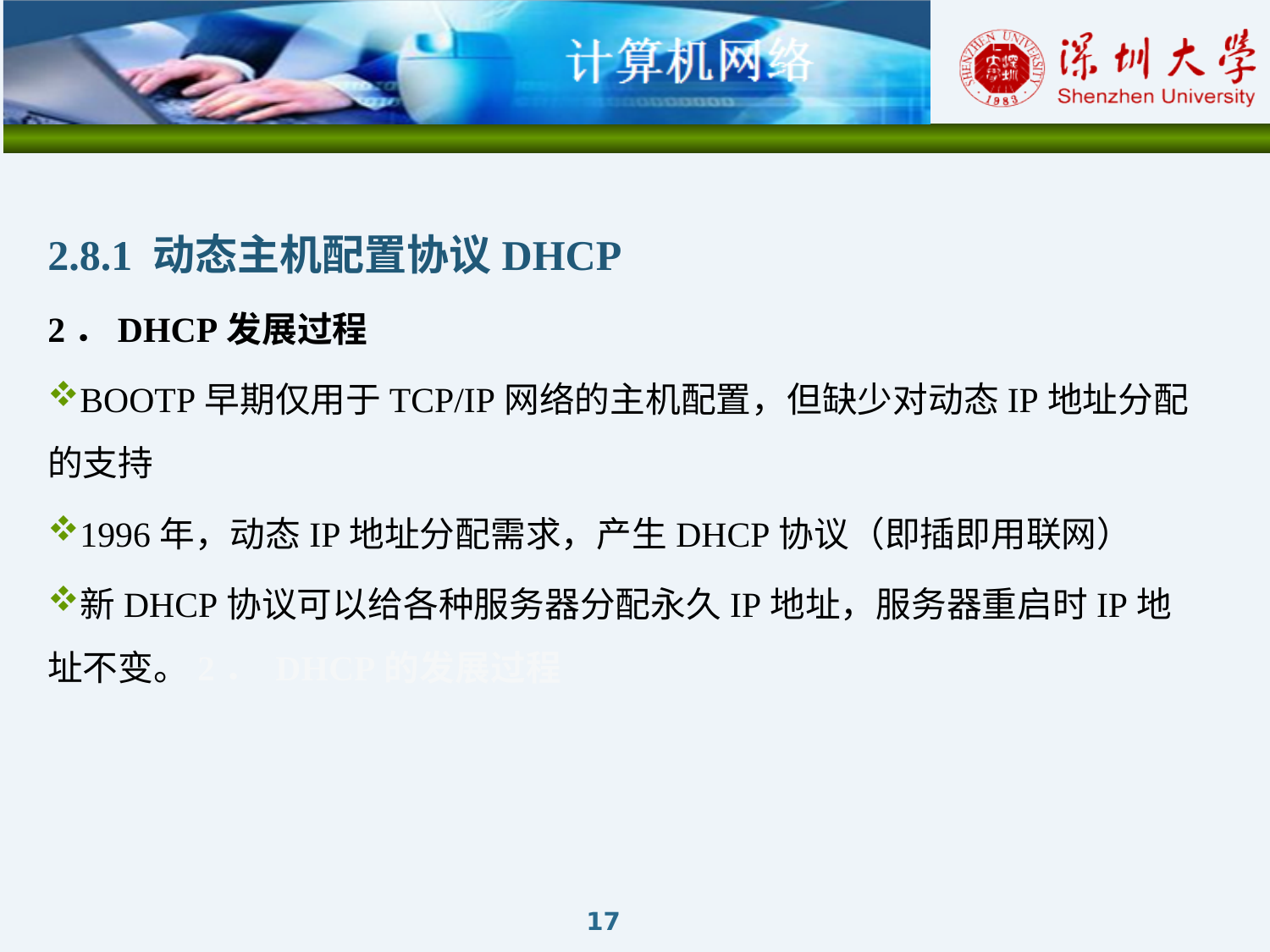

2.8.1 动态主机配置协议DHCP
2．DHCP发展过程
BOOTP早期仅用于TCP/IP网络的主机配置，但缺少对动态IP地址分配的支持
1996年，动态IP地址分配需求，产生DHCP协议（即插即用联网）
新DHCP协议可以给各种服务器分配永久IP地址，服务器重启时IP地址不变。2． DHCP的发展过程
17